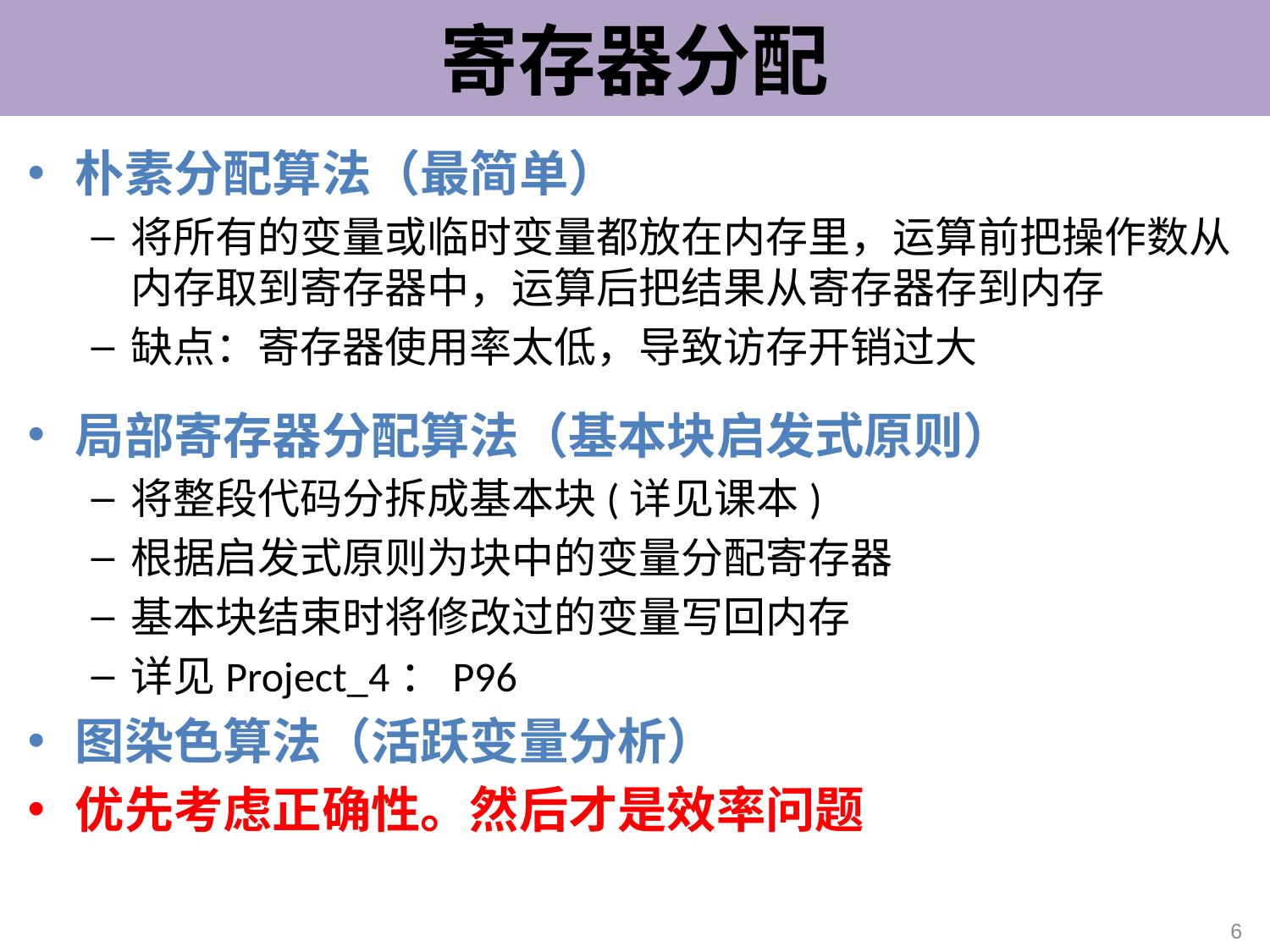

# 寄存器分配
朴素分配算法（最简单）
将所有的变量或临时变量都放在内存里，运算前把操作数从内存取到寄存器中，运算后把结果从寄存器存到内存
缺点：寄存器使用率太低，导致访存开销过大

局部寄存器分配算法（基本块启发式原则）
将整段代码分拆成基本块(详见课本)
根据启发式原则为块中的变量分配寄存器
基本块结束时将修改过的变量写回内存
详见Project_4：P96
图染色算法（活跃变量分析）
优先考虑正确性。然后才是效率问题
6